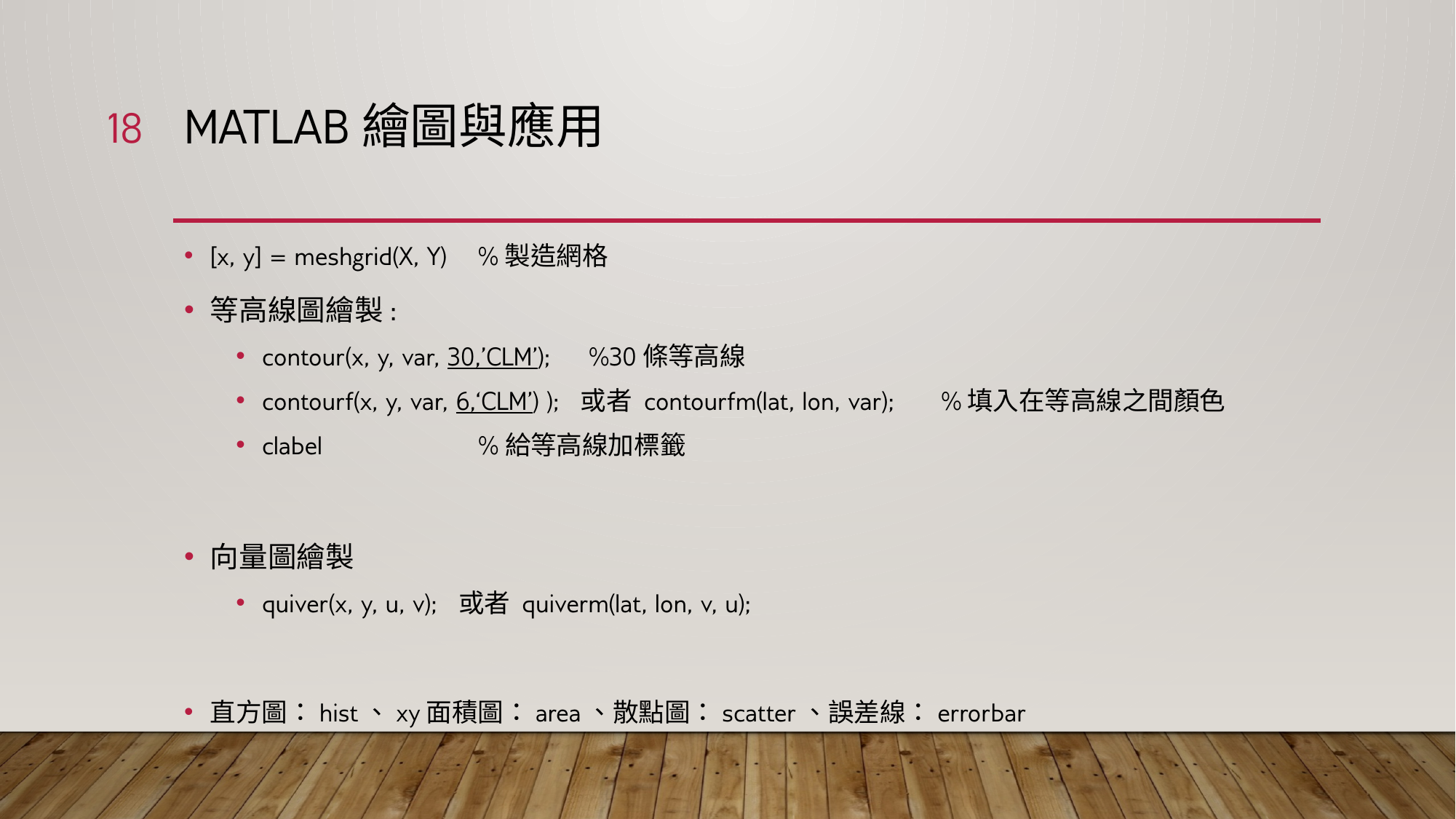

18
# MATLAB繪圖與應用
[x, y] = meshgrid(X, Y)    %製造網格
等高線圖繪製:
contour(x, y, var, 30,’CLM’);     %30條等高線
contourf(x, y, var, 6,‘CLM’) );  或者 contourfm(lat, lon, var);      %填入在等高線之間顏色
clabel                    %給等高線加標籤

向量圖繪製
quiver(x, y, u, v);  或者 quiverm(lat, lon, v, u);

直方圖：hist、xy面積圖：area、散點圖：scatter、誤差線：errorbar